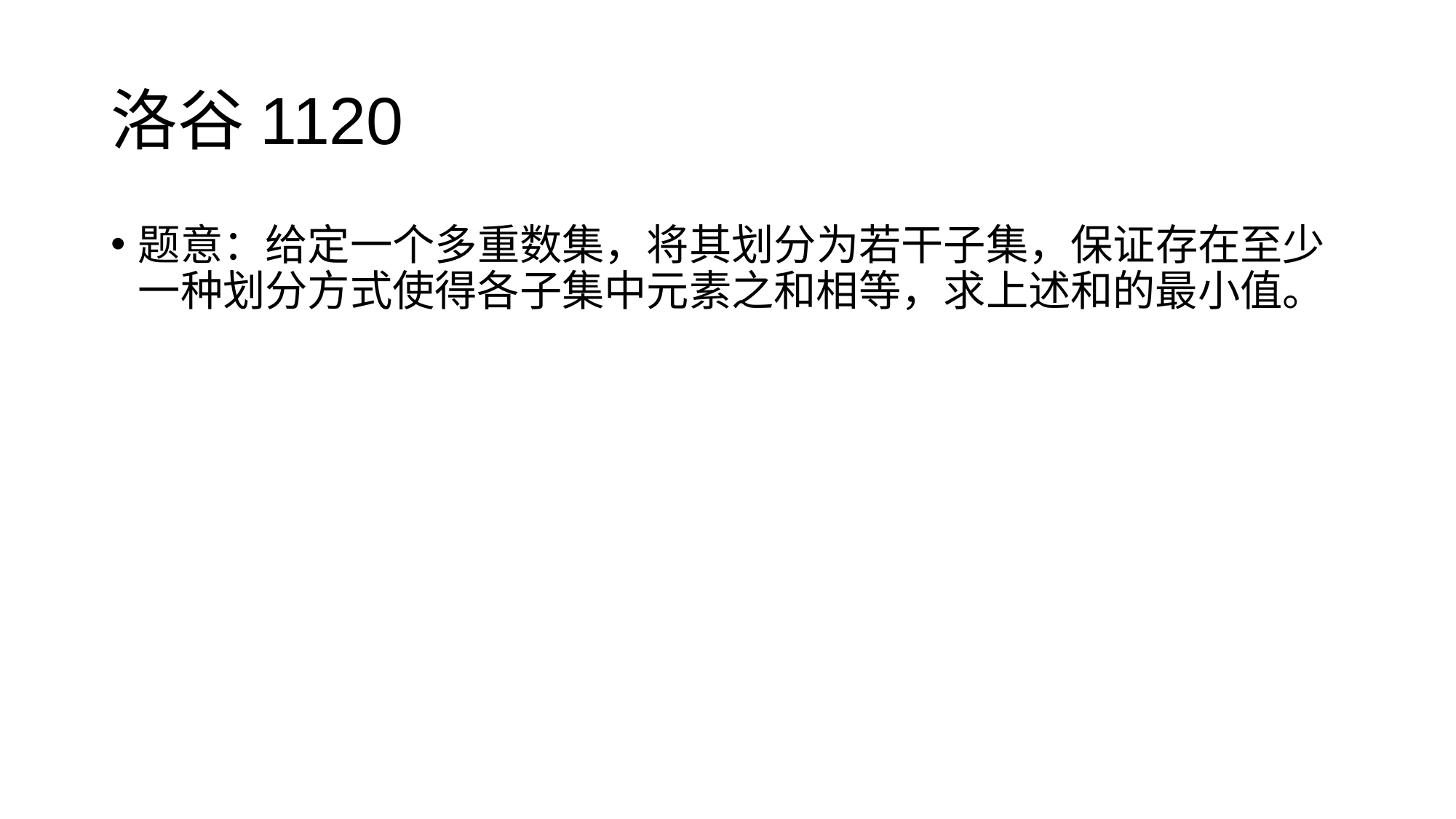

# 洛谷1120
题意：给定一个多重数集，将其划分为若干子集，保证存在至少一种划分方式使得各子集中元素之和相等，求上述和的最小值。